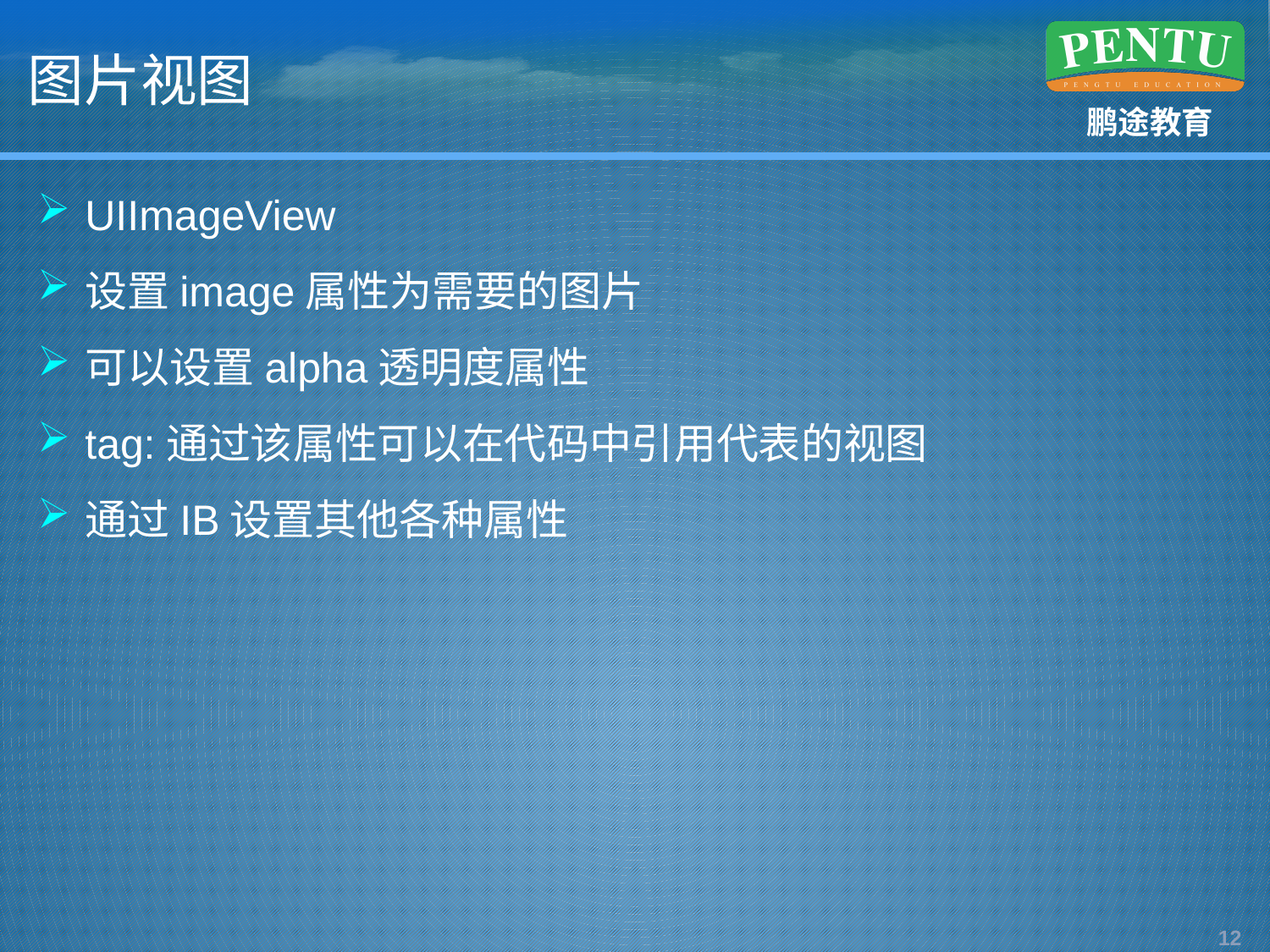

# 图片视图
UIImageView
设置image属性为需要的图片
可以设置alpha透明度属性
tag:通过该属性可以在代码中引用代表的视图
通过IB设置其他各种属性
12